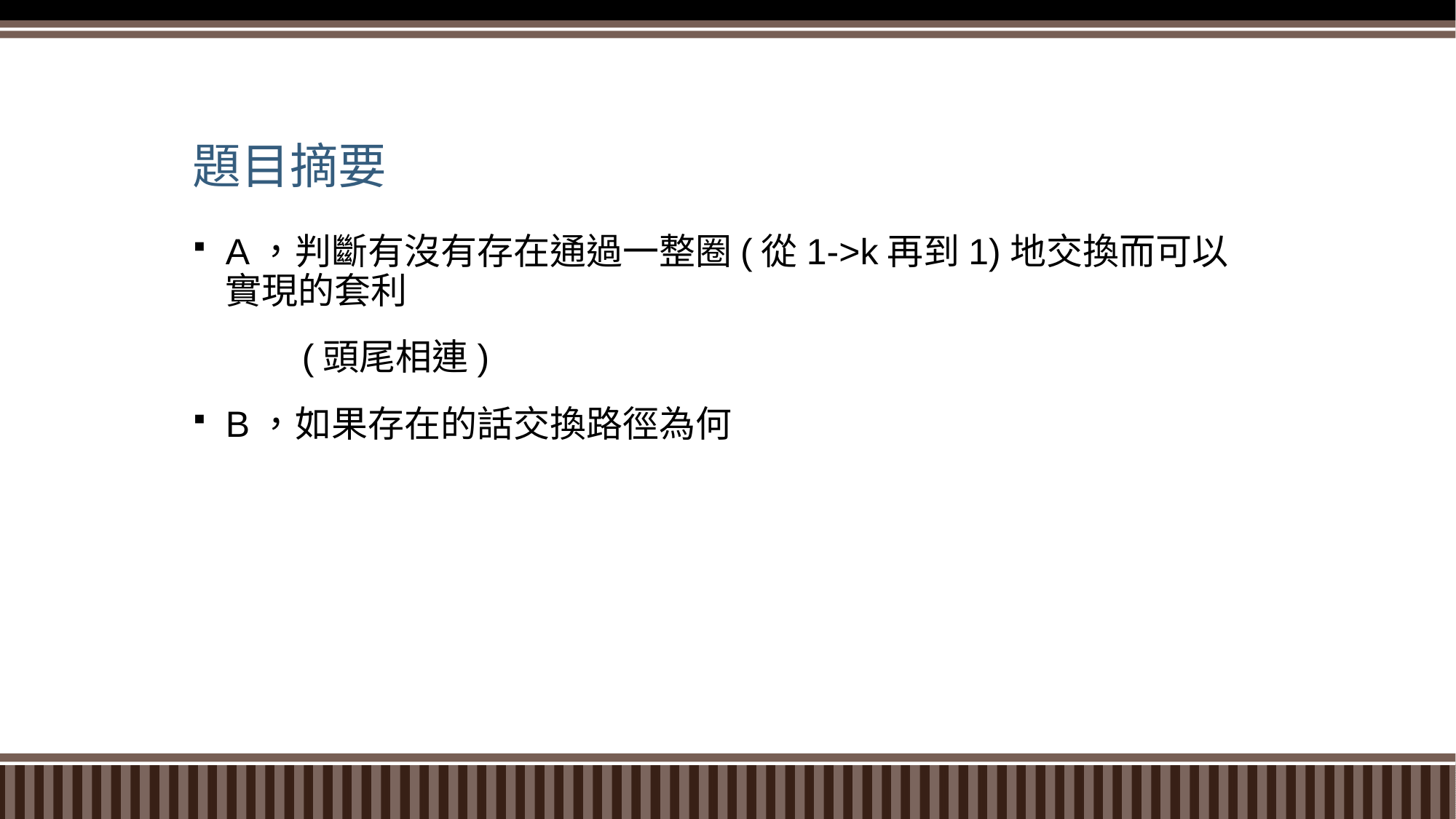

# 題目摘要
A，判斷有沒有存在通過一整圈(從1->k再到1)地交換而可以實現的套利
	(頭尾相連)
B，如果存在的話交換路徑為何